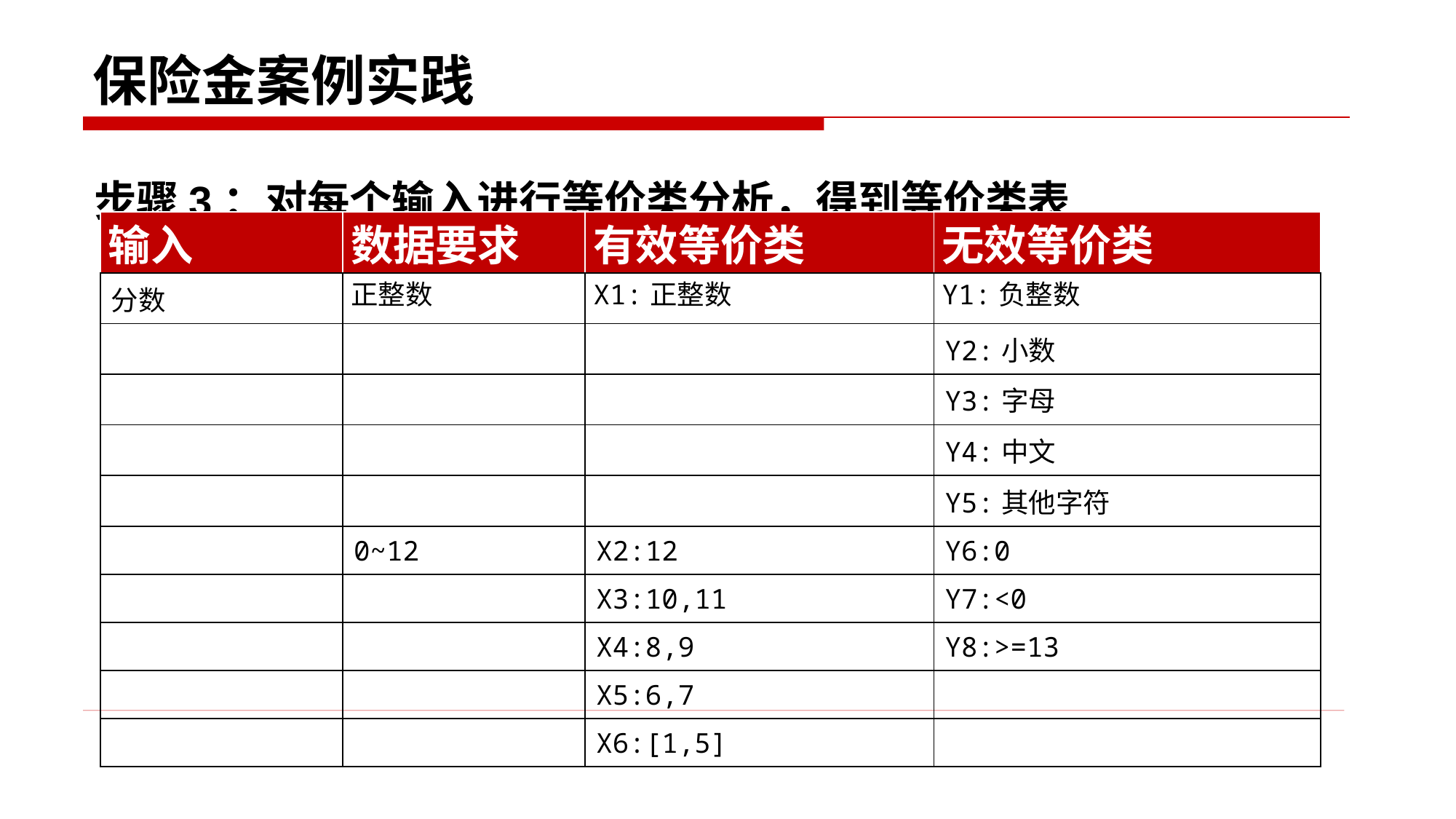

# 保险金案例实践
步骤3：对每个输入进行等价类分析，得到等价类表

| 输入 | 数据要求 | 有效等价类 | 无效等价类 |
| --- | --- | --- | --- |
| 分数 | 正整数 | X1:正整数 | Y1:负整数 |
|  |  |  | Y2:小数 |
|  |  |  | Y3:字母 |
|  |  |  | Y4:中文 |
|  |  |  | Y5:其他字符 |
|  | 0~12 | X2:12 | Y6:0 |
|  |  | X3:10,11 | Y7:<0 |
|  |  | X4:8,9 | Y8:>=13 |
|  |  | X5:6,7 |  |
|  |  | X6:[1,5] |  |